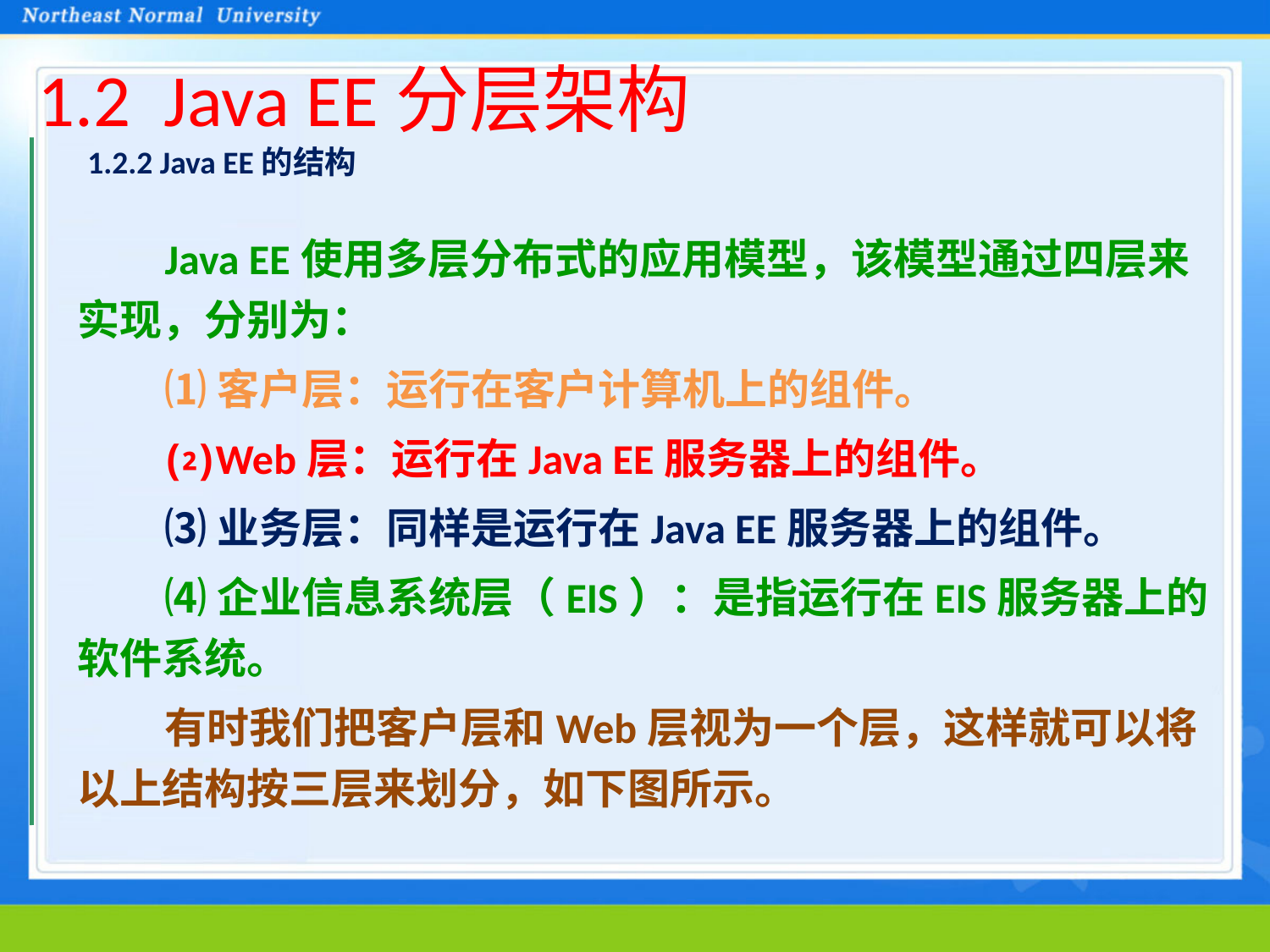

# 1.2  Java EE分层架构
1.2.2 Java EE的结构
Java EE使用多层分布式的应用模型，该模型通过四层来实现，分别为：
⑴客户层：运行在客户计算机上的组件。
⑵Web层：运行在Java EE服务器上的组件。
⑶业务层：同样是运行在Java EE服务器上的组件。
⑷企业信息系统层（EIS）：是指运行在EIS服务器上的软件系统。
有时我们把客户层和Web层视为一个层，这样就可以将以上结构按三层来划分，如下图所示。